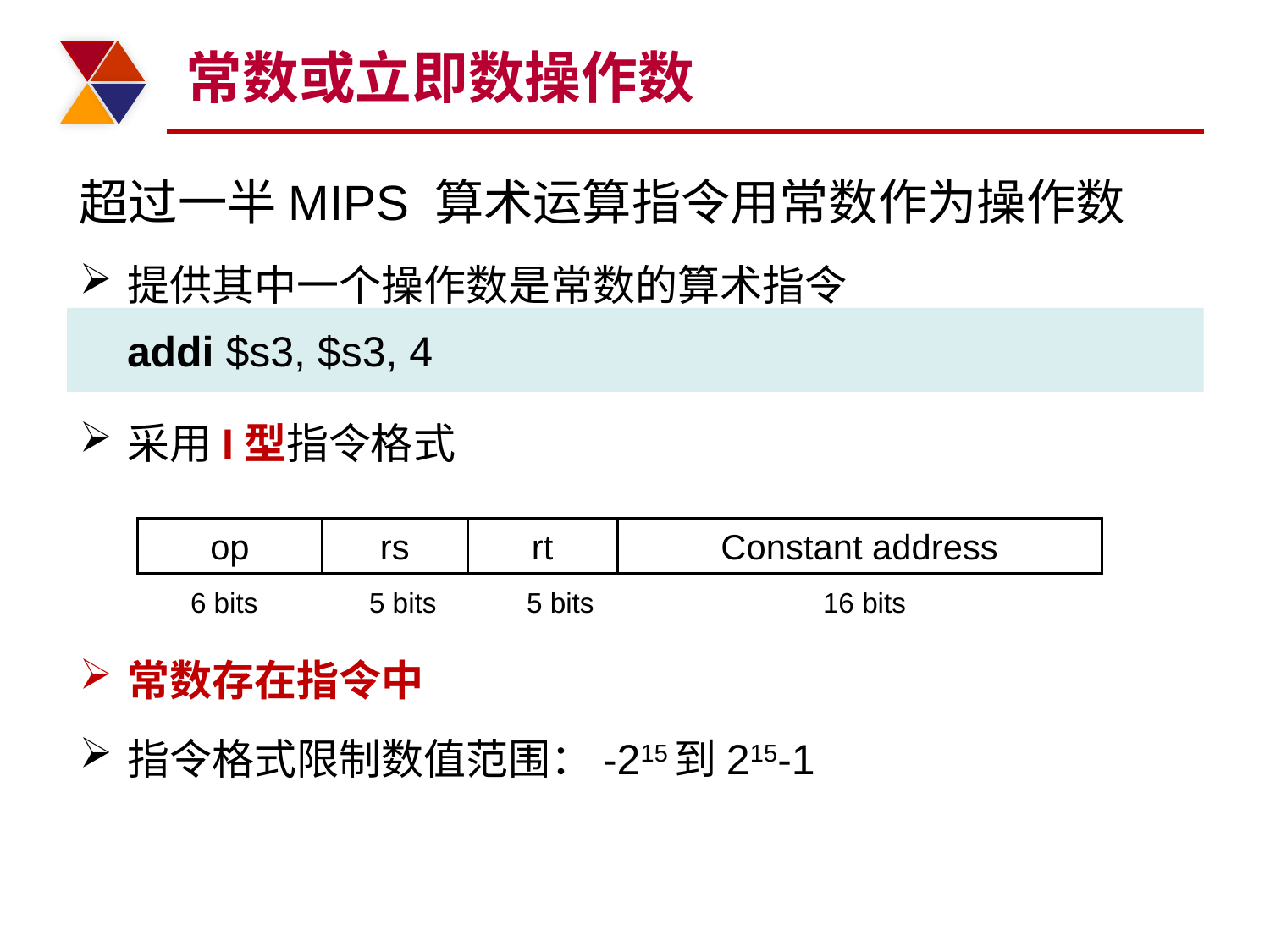

# 常数或立即数操作数
超过一半MIPS 算术运算指令用常数作为操作数
提供其中一个操作数是常数的算术指令

采用I型指令格式

常数存在指令中
指令格式限制数值范围：-215到215-1

    addi $s3, $s3, 4
op
rs
rt
Constant address
16 bits
6 bits
5 bits
5 bits